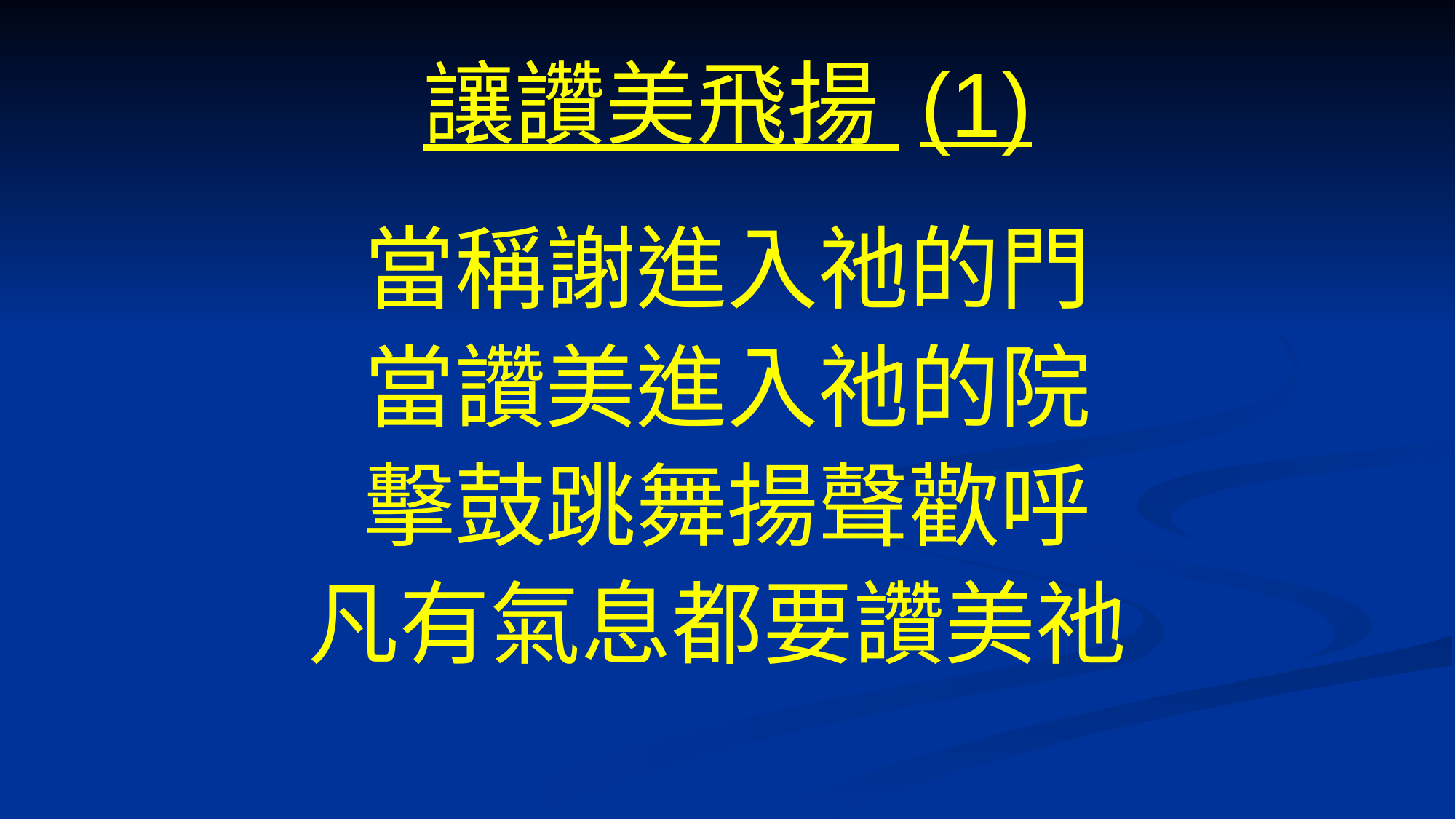

# 讓讚美飛揚 (1)
當稱謝進入祂的門
當讚美進入祂的院
擊鼓跳舞揚聲歡呼
凡有氣息都要讚美祂